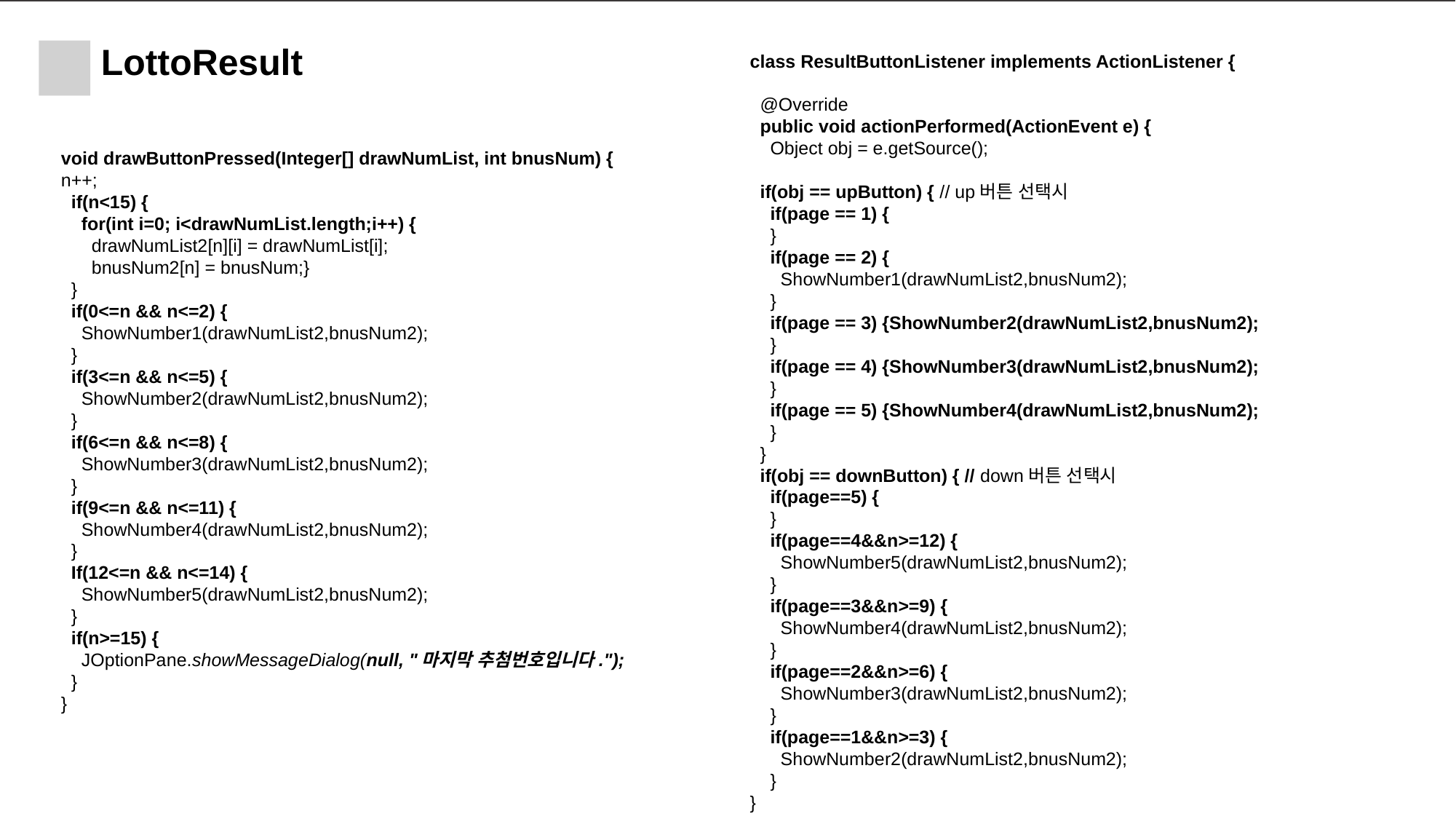

class ResultButtonListener implements ActionListener {

  @Override
  public void actionPerformed(ActionEvent e) {
    Object obj = e.getSource();

  if(obj == upButton) { // up버튼 선택시
    if(page == 1) {
    }
    if(page == 2) {
      ShowNumber1(drawNumList2,bnusNum2);
    }
    if(page == 3) {ShowNumber2(drawNumList2,bnusNum2);
    }
    if(page == 4) {ShowNumber3(drawNumList2,bnusNum2);
    }
    if(page == 5) {ShowNumber4(drawNumList2,bnusNum2);
    }
  }
  if(obj == downButton) { // down버튼 선택시
    if(page==5) {
    }
    if(page==4&&n>=12) {
      ShowNumber5(drawNumList2,bnusNum2);
    }
    if(page==3&&n>=9) {
      ShowNumber4(drawNumList2,bnusNum2);
    }
    if(page==2&&n>=6) {
      ShowNumber3(drawNumList2,bnusNum2);
    }
    if(page==1&&n>=3) {
      ShowNumber2(drawNumList2,bnusNum2);
    }
}
LottoResult

void drawButtonPressed(Integer[] drawNumList, int bnusNum) {
n++;
  if(n<15) {
    for(int i=0; i<drawNumList.length;i++) {
      drawNumList2[n][i] = drawNumList[i];
      bnusNum2[n] = bnusNum;}
  }
  if(0<=n && n<=2) {
    ShowNumber1(drawNumList2,bnusNum2);
  }
  if(3<=n && n<=5) {
    ShowNumber2(drawNumList2,bnusNum2);
  }
  if(6<=n && n<=8) {
    ShowNumber3(drawNumList2,bnusNum2);
  }
  if(9<=n && n<=11) {
    ShowNumber4(drawNumList2,bnusNum2);
  }
  If(12<=n && n<=14) {
    ShowNumber5(drawNumList2,bnusNum2);
  }
  if(n>=15) {
    JOptionPane.showMessageDialog(null, "마지막 추첨번호입니다.");
  }
}